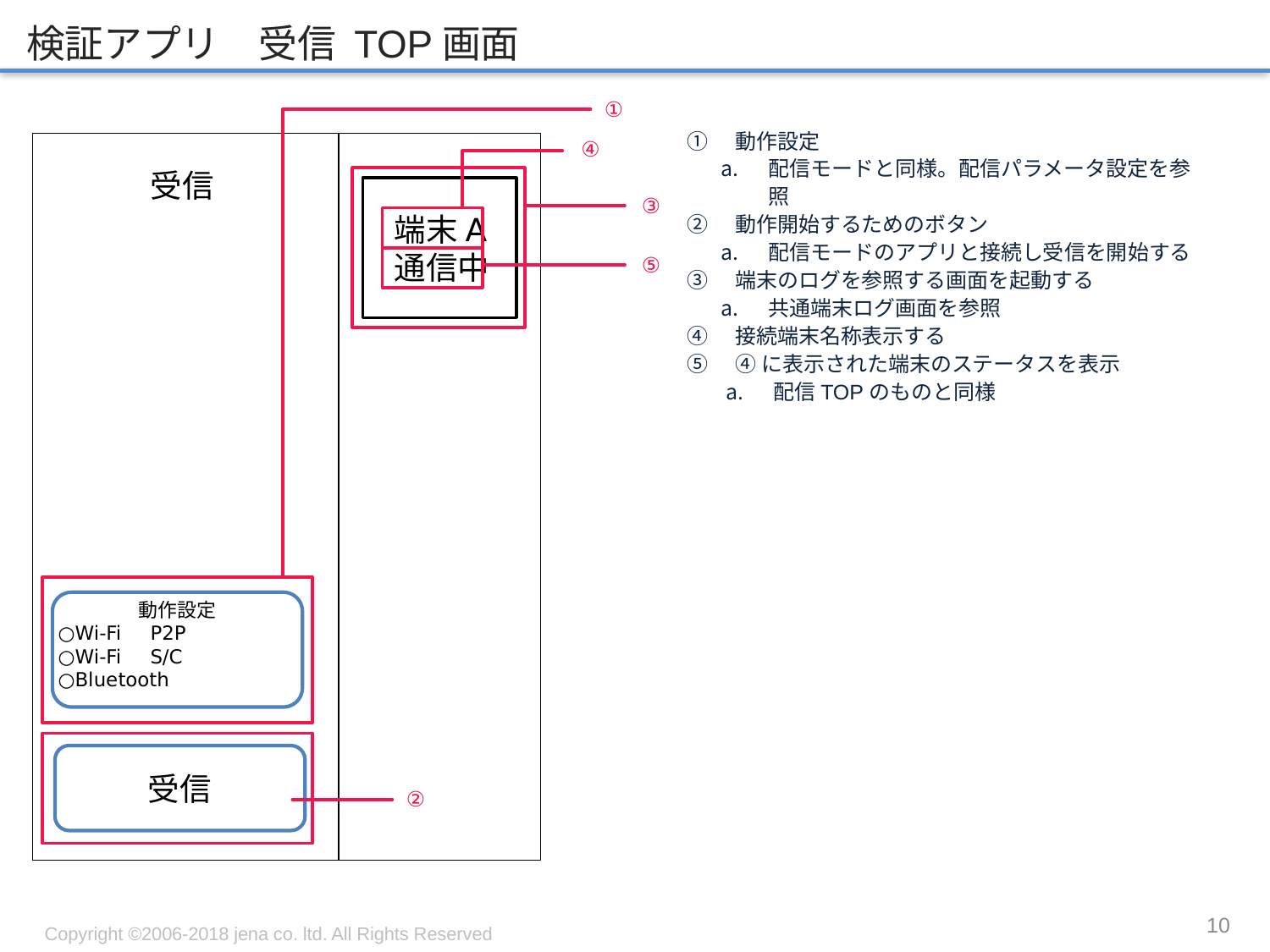

# 検証アプリ　受信 TOP画面
①
動作設定
配信モードと同様。配信パラメータ設定を参照
動作開始するためのボタン
配信モードのアプリと接続し受信を開始する
端末のログを参照する画面を起動する
共通端末ログ画面を参照
接続端末名称表示する
④に表示された端末のステータスを表示
配信TOPのものと同様

④

受信

　端末A
　通信中
③

⑤

動作設定
○Wi-Fi　P2P
○Wi-Fi　S/C
○Bluetooth

受信
②
10